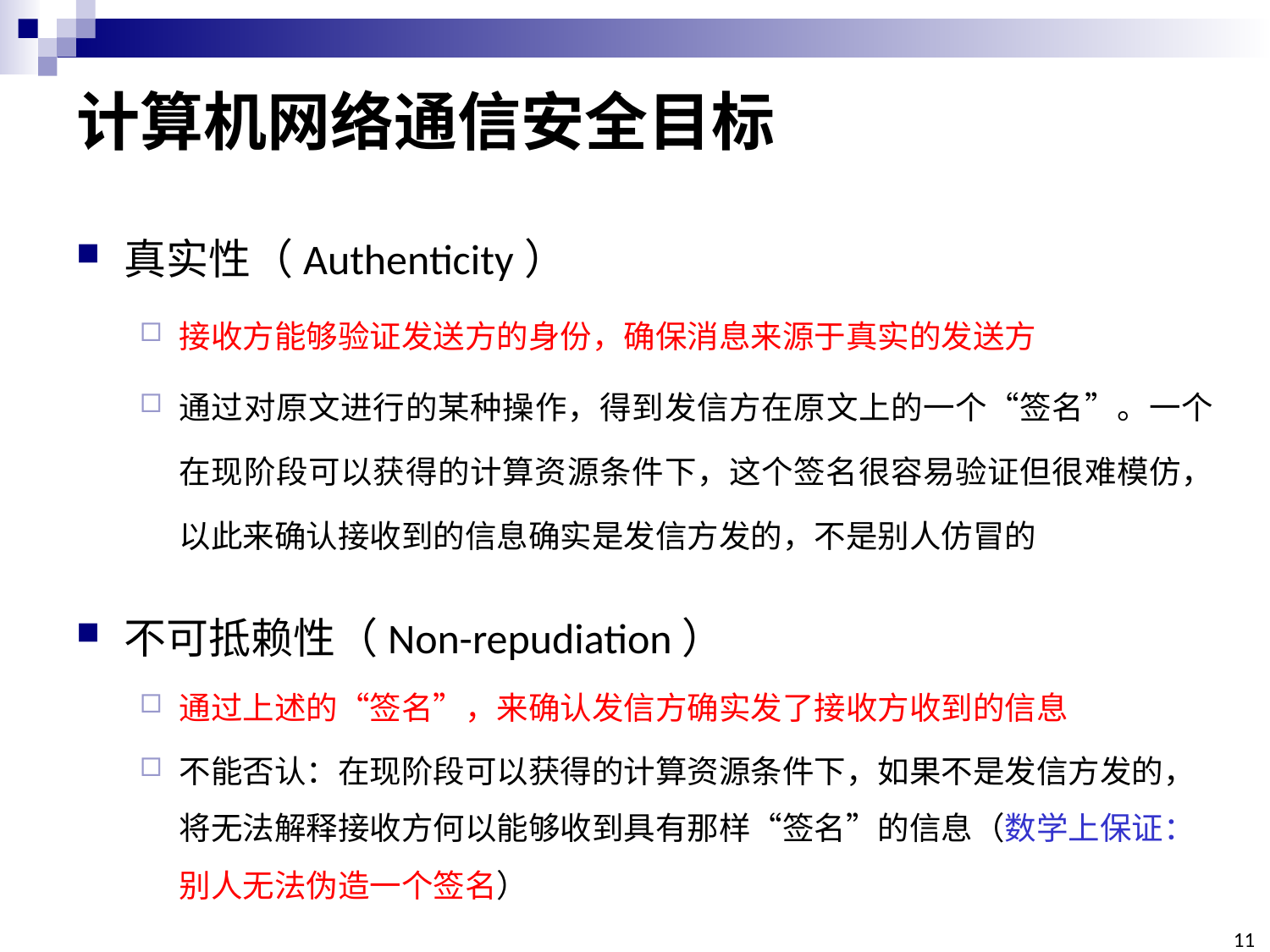

# 计算机网络通信安全目标
真实性（Authenticity）
接收方能够验证发送方的身份，确保消息来源于真实的发送方
通过对原文进行的某种操作，得到发信方在原文上的一个“签名”。一个在现阶段可以获得的计算资源条件下，这个签名很容易验证但很难模仿，以此来确认接收到的信息确实是发信方发的，不是别人仿冒的
不可抵赖性（Non-repudiation）
通过上述的“签名”，来确认发信方确实发了接收方收到的信息
不能否认：在现阶段可以获得的计算资源条件下，如果不是发信方发的，将无法解释接收方何以能够收到具有那样“签名”的信息（数学上保证：别人无法伪造一个签名）
11